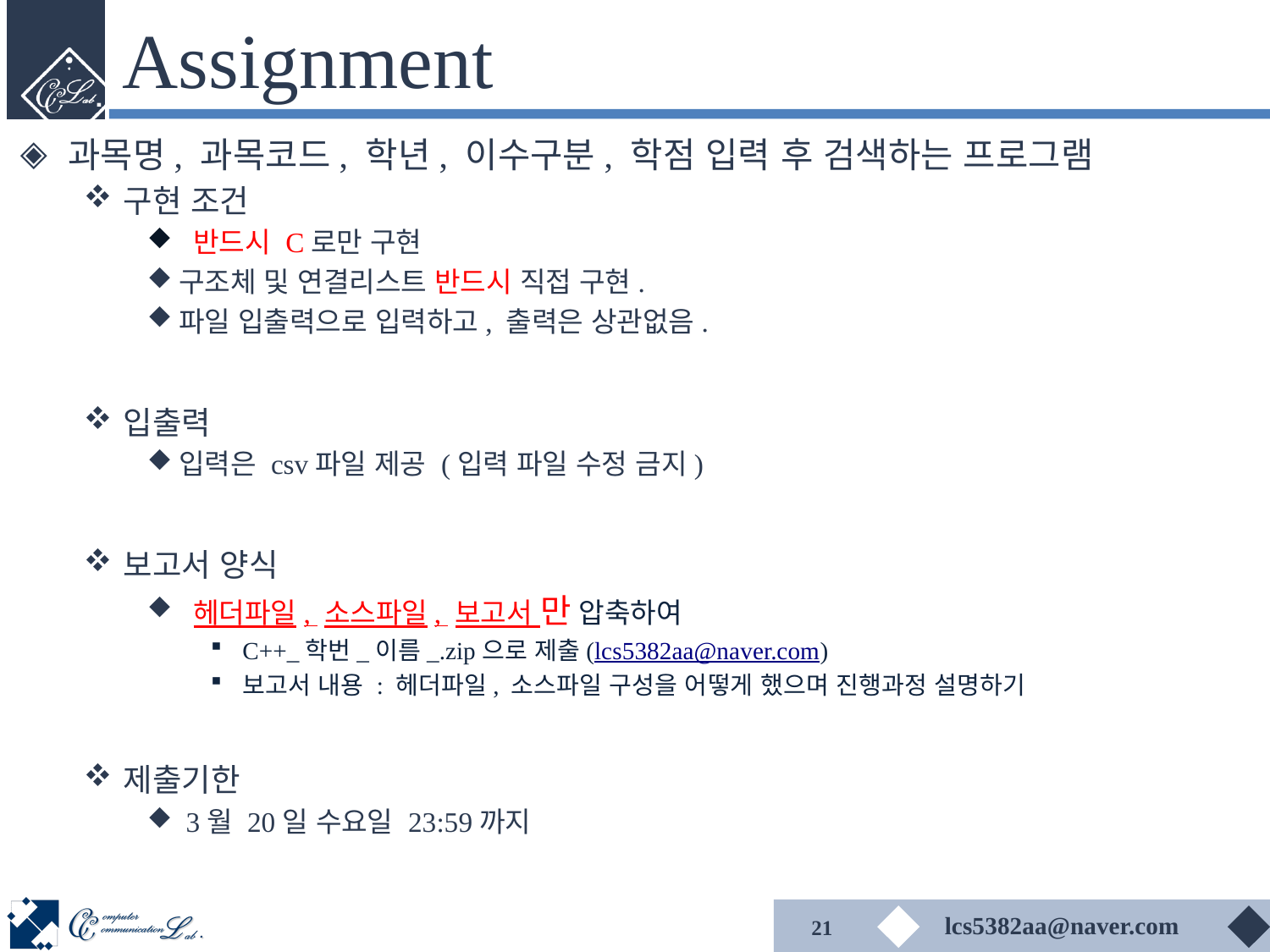

# Assignment
과목명, 과목코드, 학년, 이수구분, 학점 입력 후 검색하는 프로그램
구현 조건
 반드시 C로만 구현
구조체 및 연결리스트 반드시 직접 구현.
파일 입출력으로 입력하고, 출력은 상관없음.

입출력
입력은 csv파일 제공 (입력 파일 수정 금지)

보고서 양식
 헤더파일, 소스파일, 보고서 만 압축하여
C++_학번_이름_.zip으로 제출(lcs5382aa@naver.com)
보고서 내용 : 헤더파일, 소스파일 구성을 어떻게 했으며 진행과정 설명하기

제출기한
 3월 20일 수요일 23:59까지